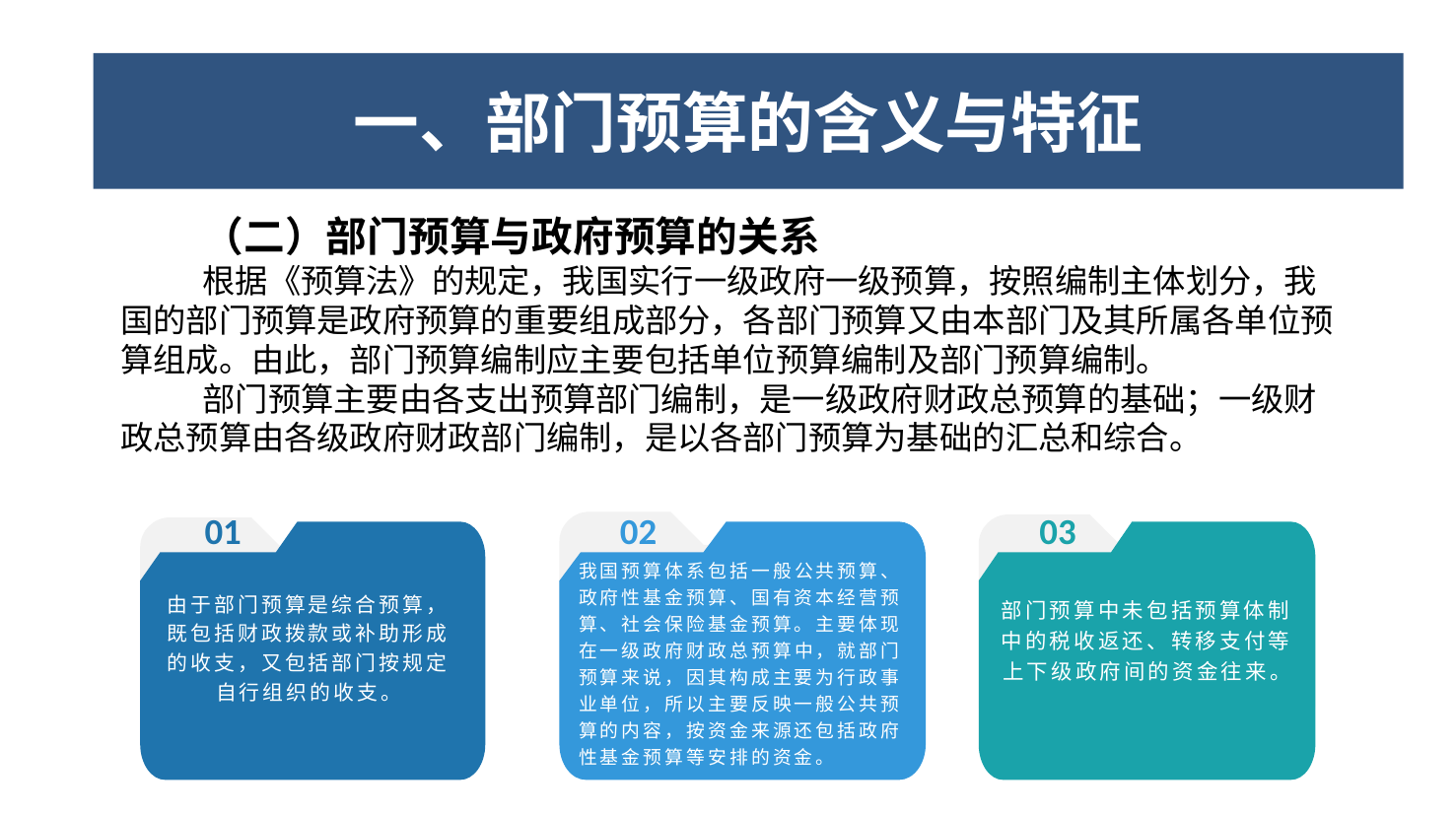

一、部门预算的含义与特征
（二）部门预算与政府预算的关系
根据《预算法》的规定，我国实行一级政府一级预算，按照编制主体划分，我国的部门预算是政府预算的重要组成部分，各部门预算又由本部门及其所属各单位预算组成。由此，部门预算编制应主要包括单位预算编制及部门预算编制。
部门预算主要由各支出预算部门编制，是一级政府财政总预算的基础；一级财政总预算由各级政府财政部门编制，是以各部门预算为基础的汇总和综合。

02
03
01

部门预算中未包括预算体制中的税收返还、转移支付等上下级政府间的资金往来。
由于部门预算是综合预算，既包括财政拨款或补助形成的收支，又包括部门按规定自行组织的收支。
我国预算体系包括一般公共预算、政府性基金预算、国有资本经营预算、社会保险基金预算。主要体现在一级政府财政总预算中，就部门预算来说，因其构成主要为行政事业单位，所以主要反映一般公共预算的内容，按资金来源还包括政府性基金预算等安排的资金。